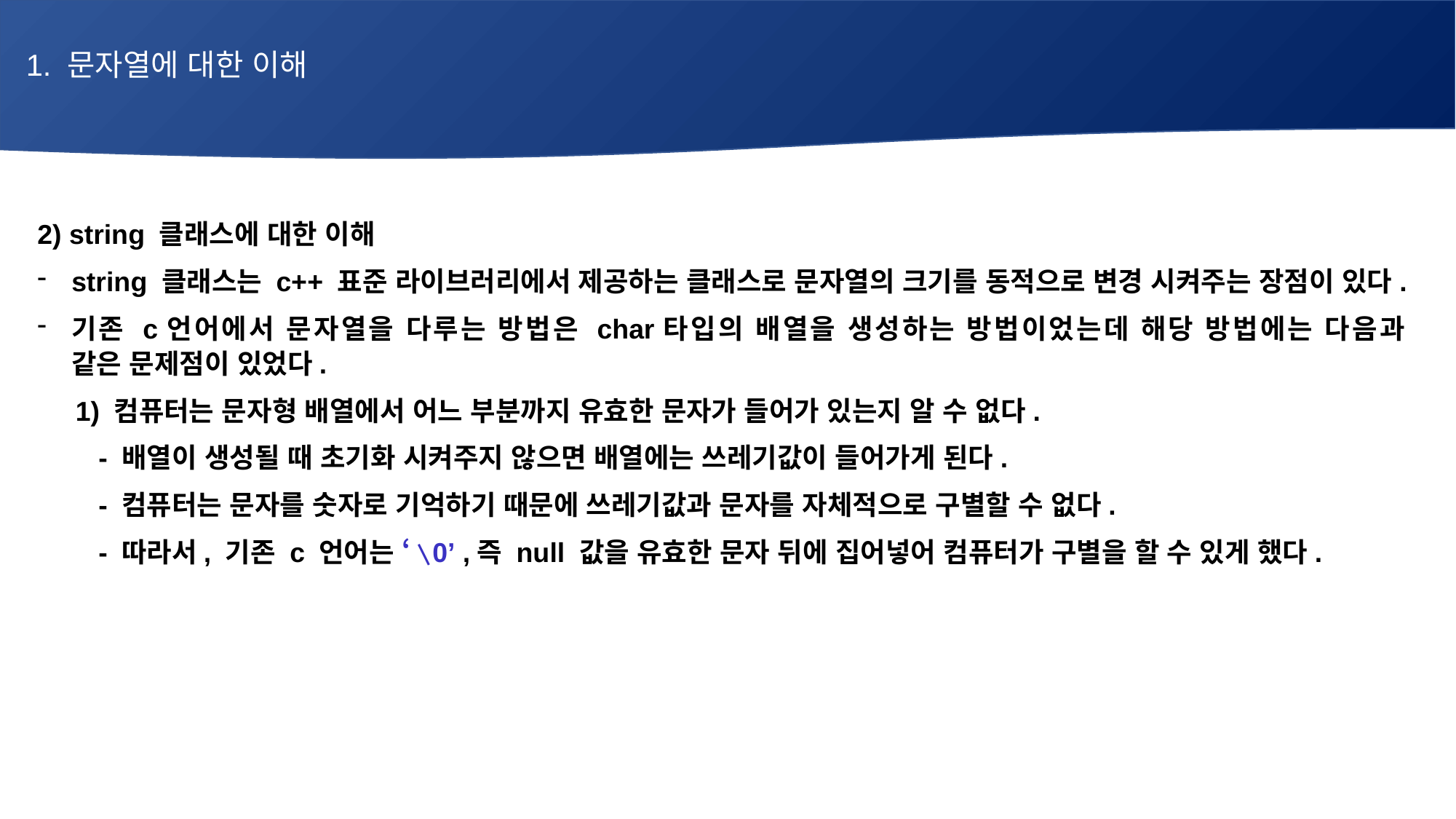

1. 문자열에 대한 이해
# 매주 1 과제 LV2
2) string 클래스에 대한 이해
string 클래스는 c++ 표준 라이브러리에서 제공하는 클래스로 문자열의 크기를 동적으로 변경 시켜주는 장점이 있다.
기존 c언어에서 문자열을 다루는 방법은 char타입의 배열을 생성하는 방법이었는데 해당 방법에는 다음과
같은 문제점이 있었다.
     1) 컴퓨터는 문자형 배열에서 어느 부분까지 유효한 문자가 들어가 있는지 알 수 없다.
        - 배열이 생성될 때 초기화 시켜주지 않으면 배열에는 쓰레기값이 들어가게 된다.
        - 컴퓨터는 문자를 숫자로 기억하기 때문에 쓰레기값과 문자를 자체적으로 구별할 수 없다.
        - 따라서, 기존 c 언어는 ‘\0’ ,즉 null 값을 유효한 문자 뒤에 집어넣어 컴퓨터가 구별을 할 수 있게 했다.